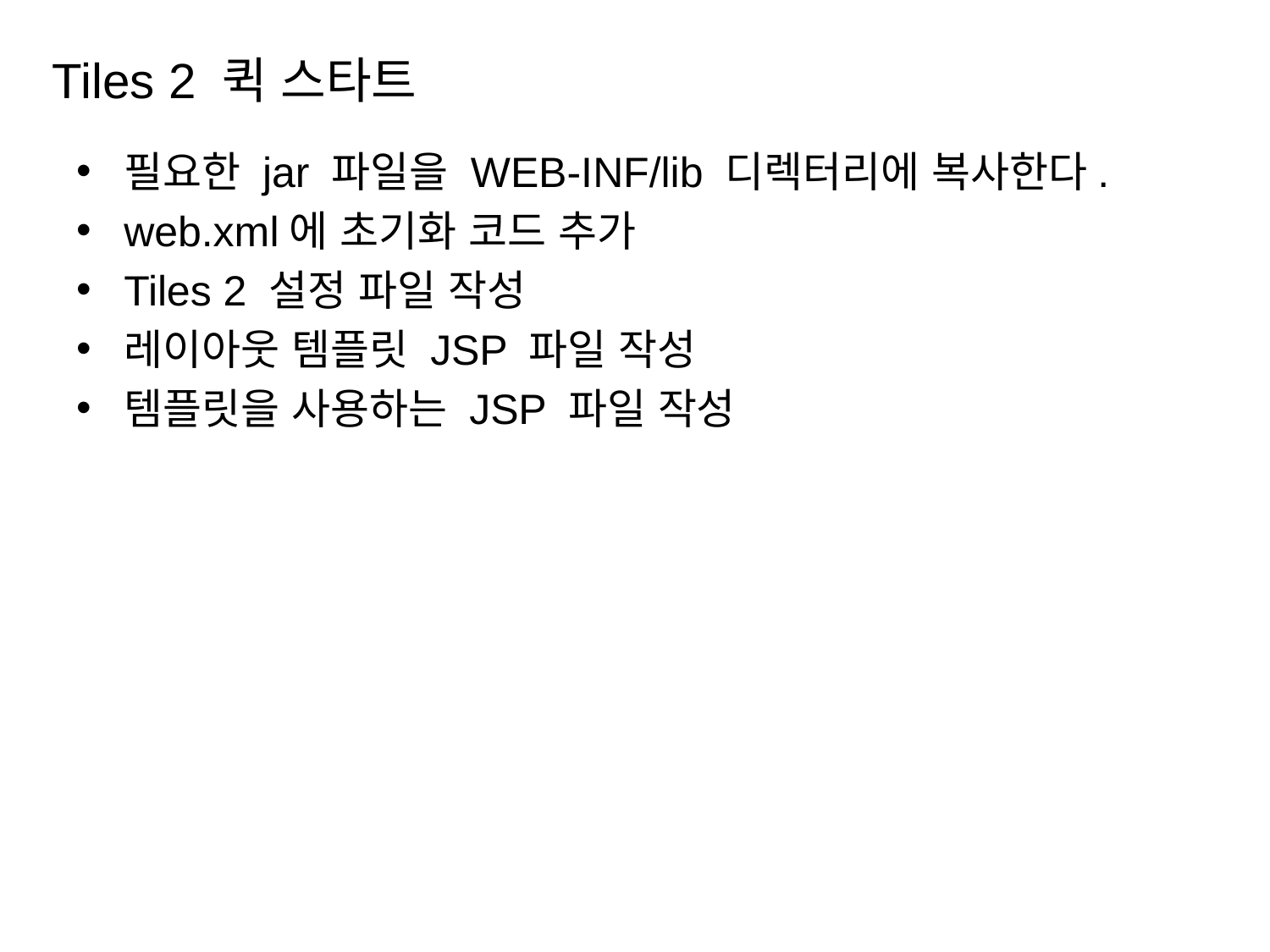

# Tiles 2 퀵 스타트
필요한 jar 파일을 WEB-INF/lib 디렉터리에 복사한다.
web.xml에 초기화 코드 추가
Tiles 2 설정 파일 작성
레이아웃 템플릿 JSP 파일 작성
템플릿을 사용하는 JSP 파일 작성